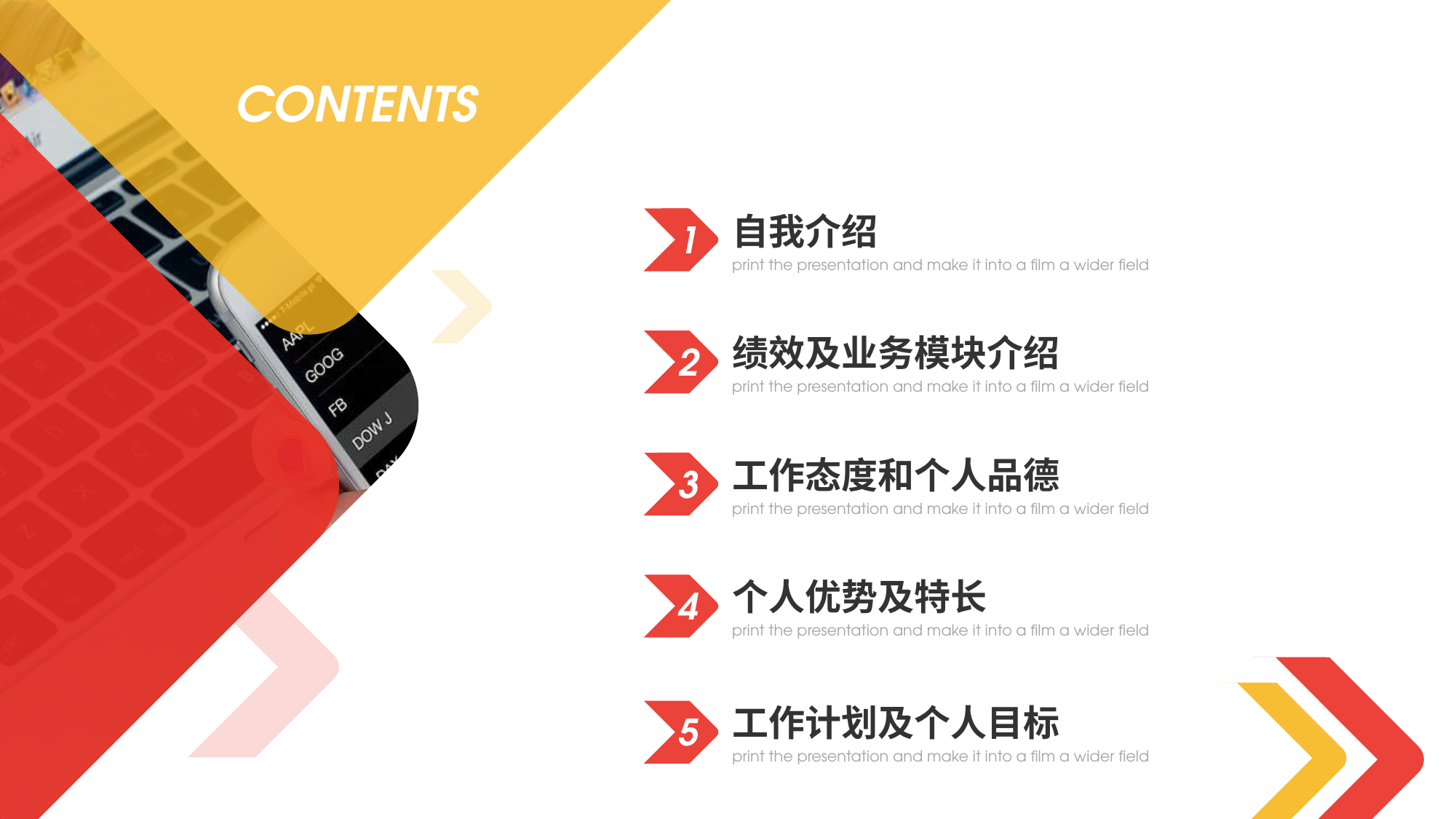

CONTENTS

自我介绍
1
print the presentation and make it into a film a wider field

绩效及业务模块介绍
2
print the presentation and make it into a film a wider field

工作态度和个人品德
3
print the presentation and make it into a film a wider field

个人优势及特长
4
print the presentation and make it into a film a wider field

工作计划及个人目标
5
print the presentation and make it into a film a wider field